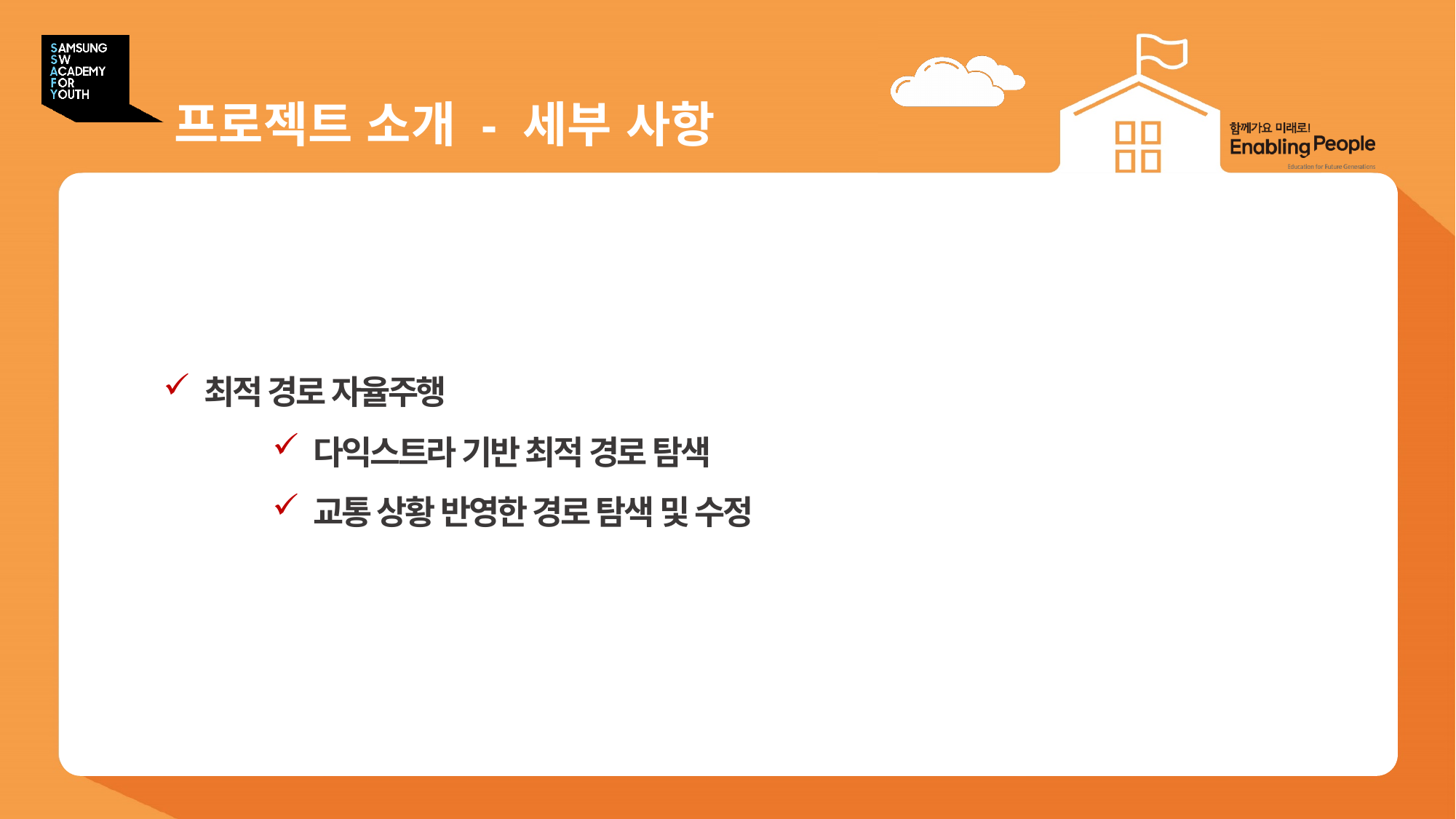

# 프로젝트 소개 - 세부 사항
최적 경로 자율주행
다익스트라 기반 최적 경로 탐색
교통 상황 반영한 경로 탐색 및 수정